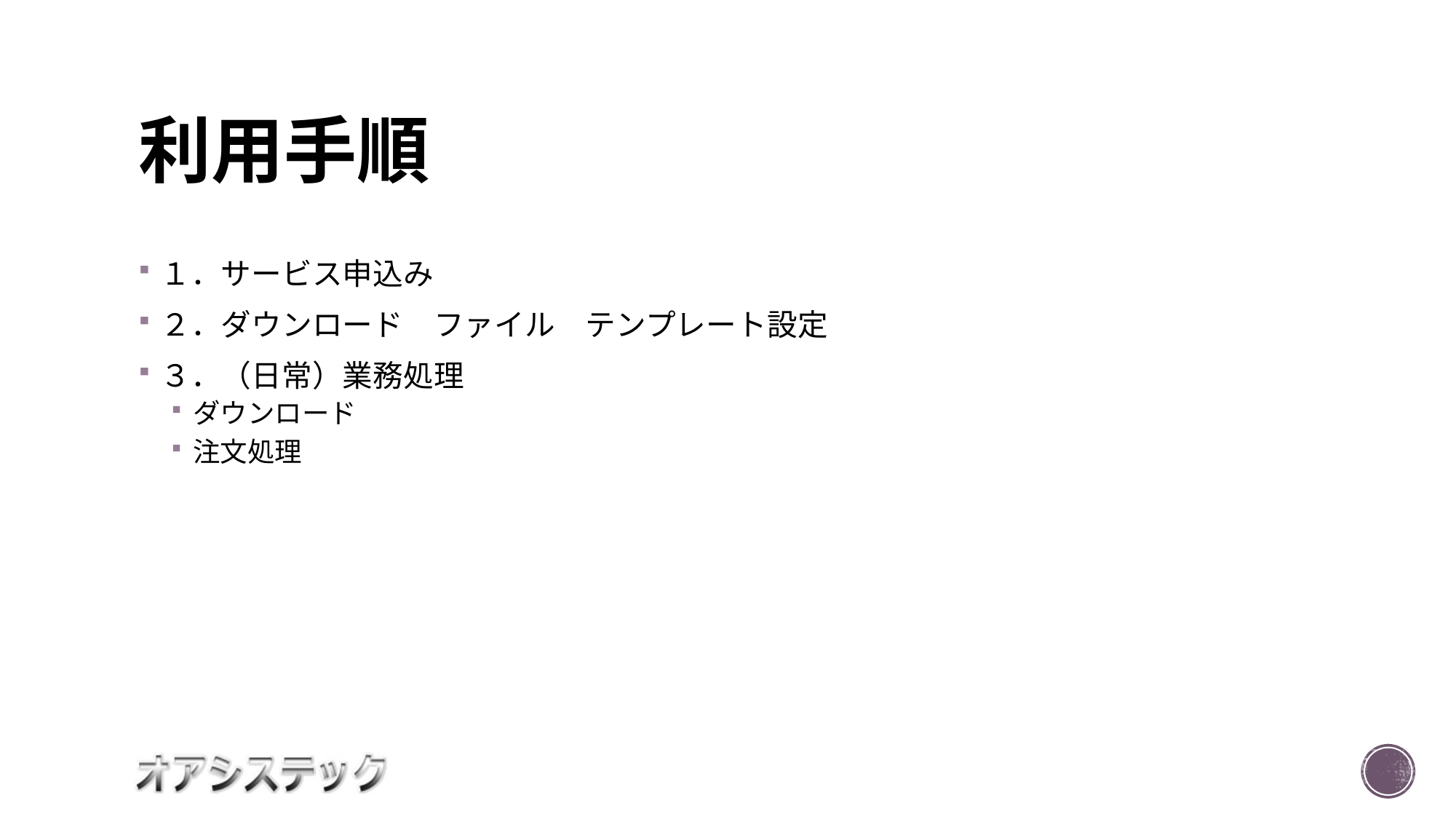

# 利用手順
１．サービス申込み
２．ダウンロード　ファイル　テンプレート設定
３．（日常）業務処理
ダウンロード
注文処理